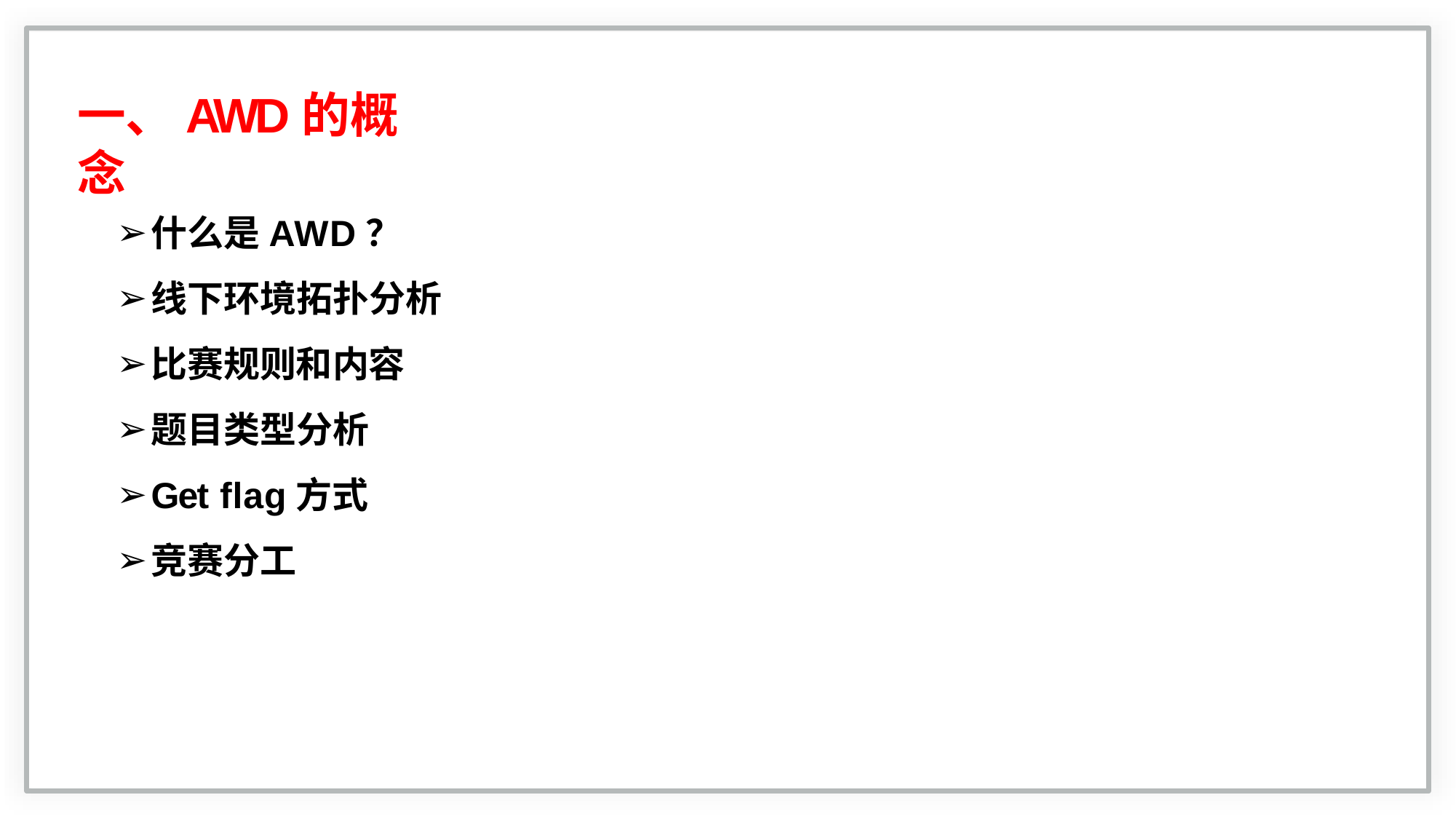

# 一、AWD的概念
什么是AWD？
线下环境拓扑分析
比赛规则和内容
题目类型分析
Get flag方式
竞赛分工